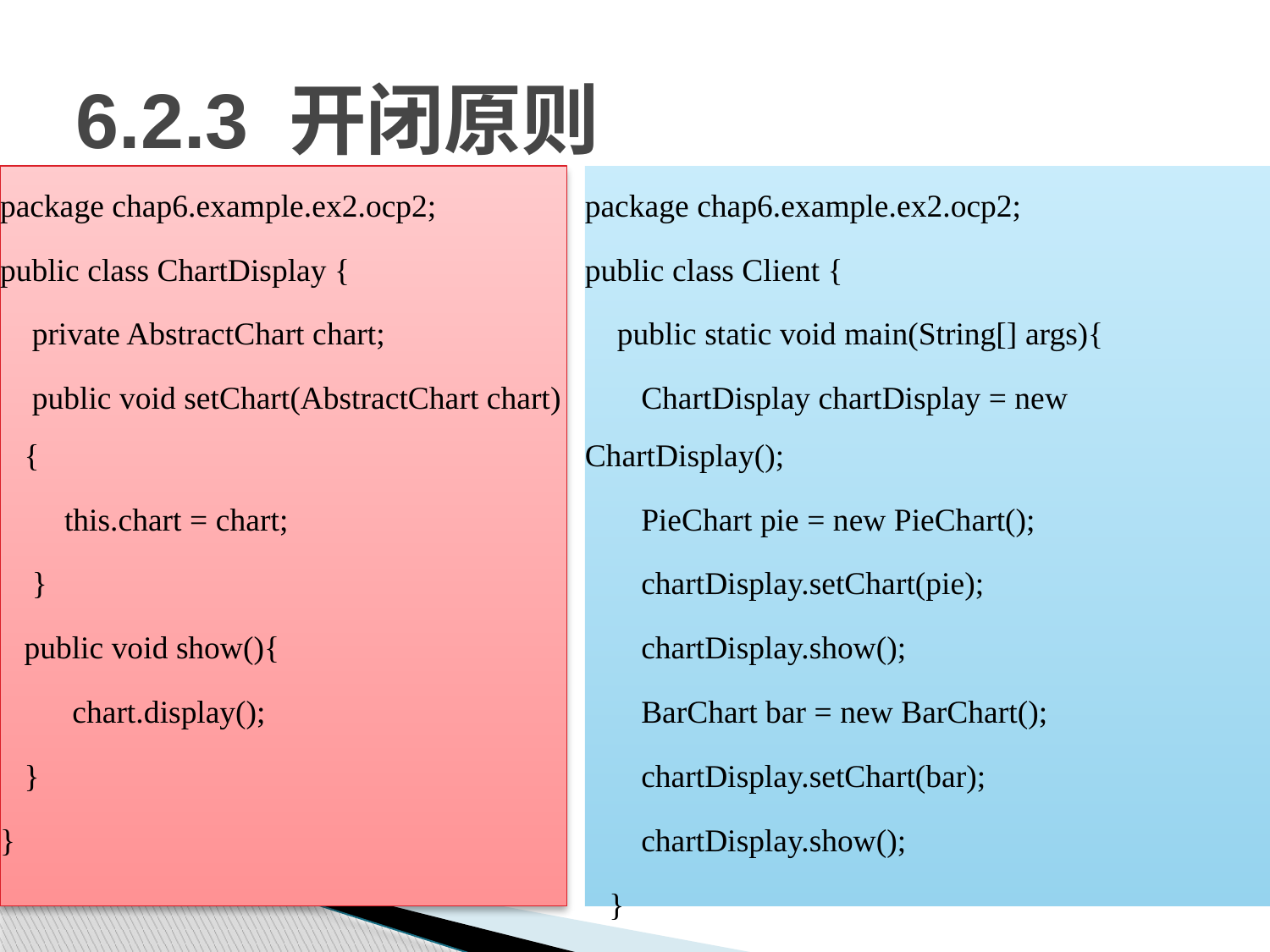

# 6.2.3 开闭原则
package chap6.example.ex2.ocp2;
public class ChartDisplay {
    private AbstractChart chart;
    public void setChart(AbstractChart chart)    {
        this.chart = chart;
    }
   public void show(){
         chart.display();
   }
}
package chap6.example.ex2.ocp2;
public class Client {
    public static void main(String[] args){
       ChartDisplay chartDisplay = new ChartDisplay();
       PieChart pie = new PieChart();
       chartDisplay.setChart(pie);
       chartDisplay.show();
       BarChart bar = new BarChart();
       chartDisplay.setChart(bar);
       chartDisplay.show();
   }
}